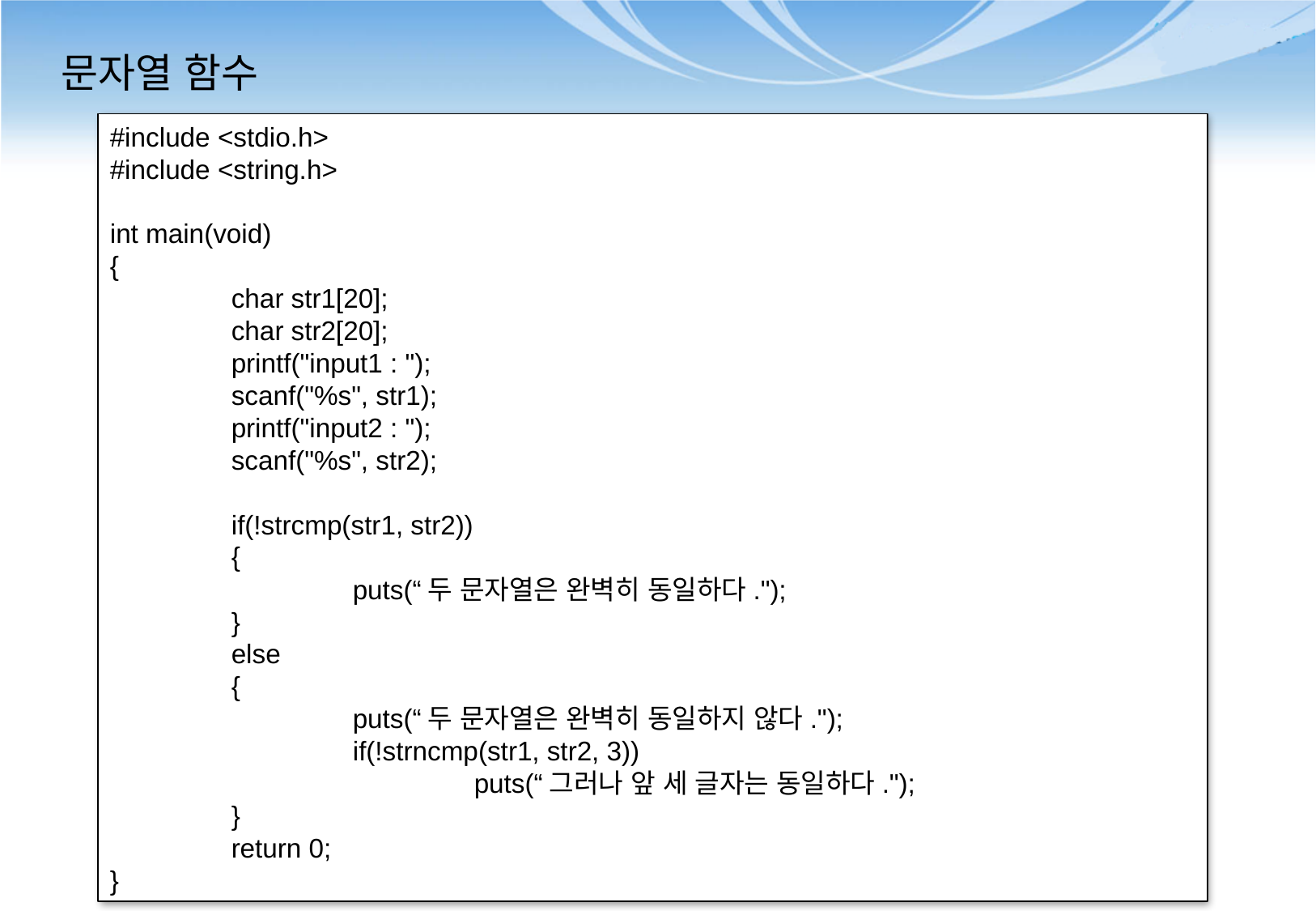

# 문자열 함수
#include <stdio.h>
#include <string.h>

int main(void)
{
	char str1[20];
	char str2[20];
	printf("input1 : ");
	scanf("%s", str1);
	printf("input2 : ");
	scanf("%s", str2);

	if(!strcmp(str1, str2))
	{
		puts(“두 문자열은 완벽히 동일하다.");
	}
	else
	{
		puts(“두 문자열은 완벽히 동일하지 않다.");
		if(!strncmp(str1, str2, 3))
			puts(“그러나 앞 세 글자는 동일하다.");
	}
	return 0;
}